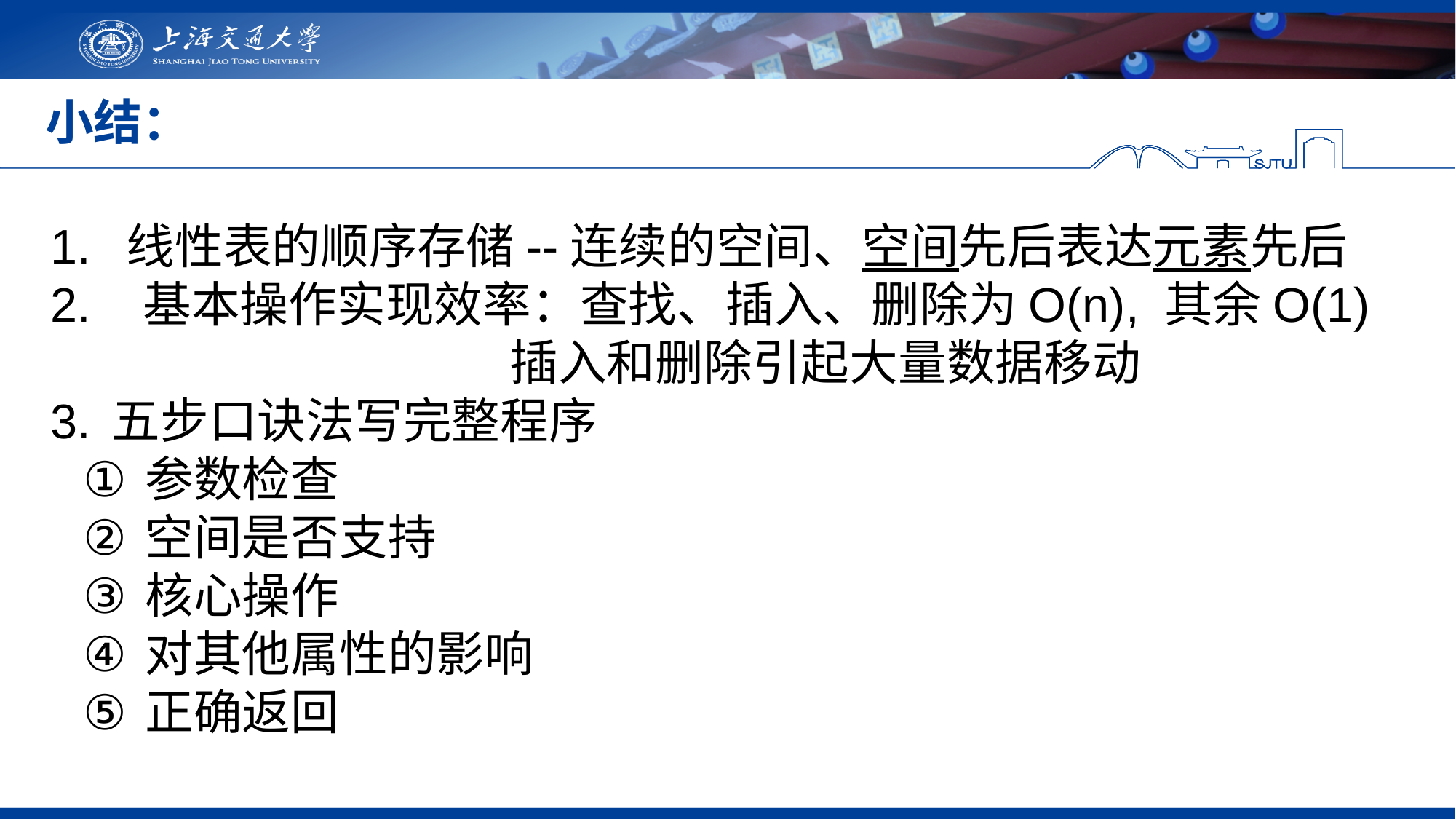

# 小结：
线性表的顺序存储--连续的空间、空间先后表达元素先后
2.   基本操作实现效率：查找、插入、删除为O(n), 其余O(1)
                                         插入和删除引起大量数据移动
五步口诀法写完整程序
参数检查
空间是否支持
核心操作
对其他属性的影响
正确返回